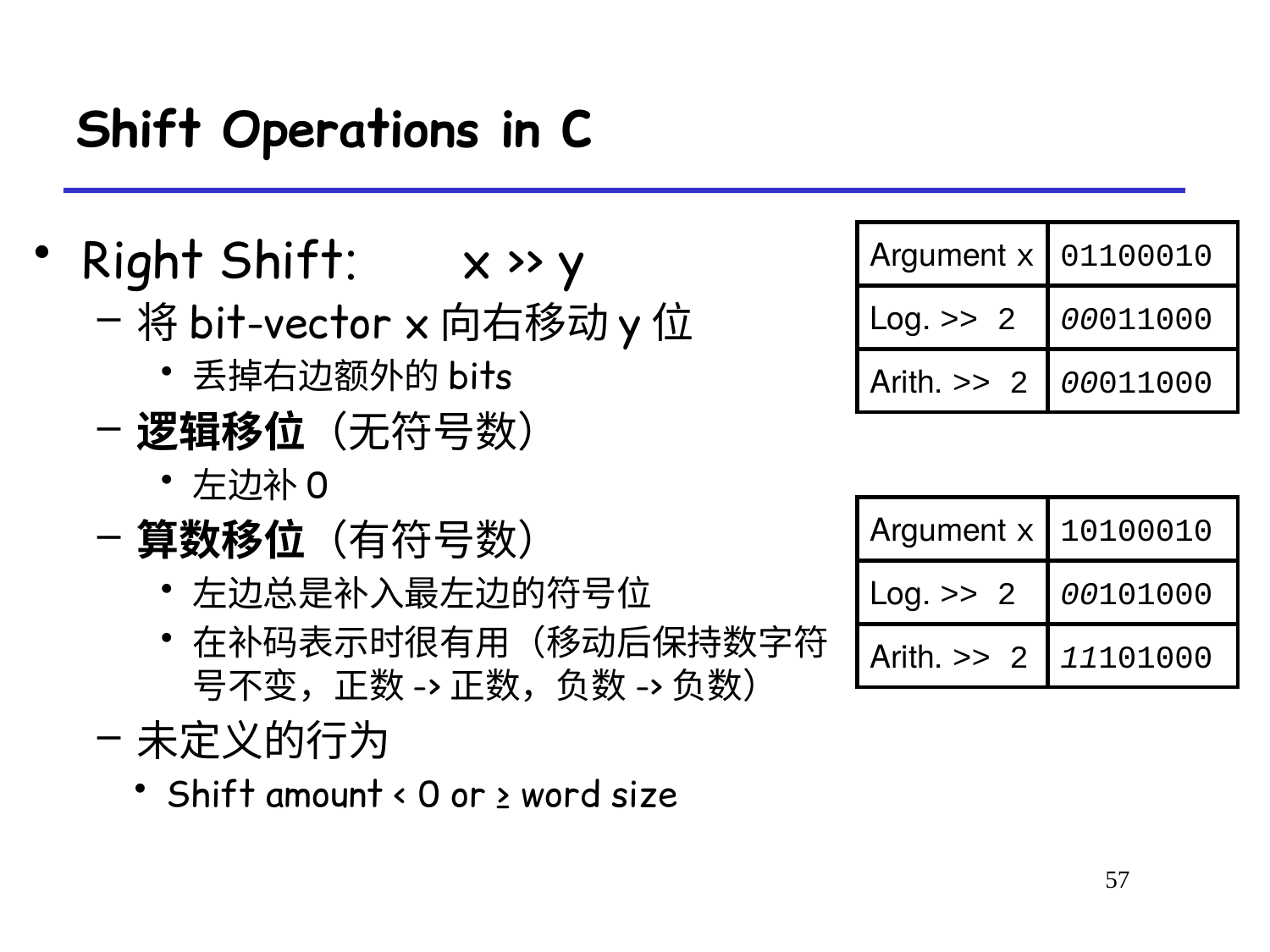

# Shift Operations in C
Right Shift: 	x >> y
将bit-vector x向右移动y位
丢掉右边额外的bits
逻辑移位（无符号数）
左边补0
算数移位（有符号数）
左边总是补入最左边的符号位
在补码表示时很有用（移动后保持数字符号不变，正数->正数，负数->负数）
未定义的行为
Shift amount < 0 or ≥ word size
Argument x
01100010
Log. >> 2
00011000
Arith. >> 2
00011000
Argument x
10100010
Log. >> 2
00101000
Arith. >> 2
11101000
57